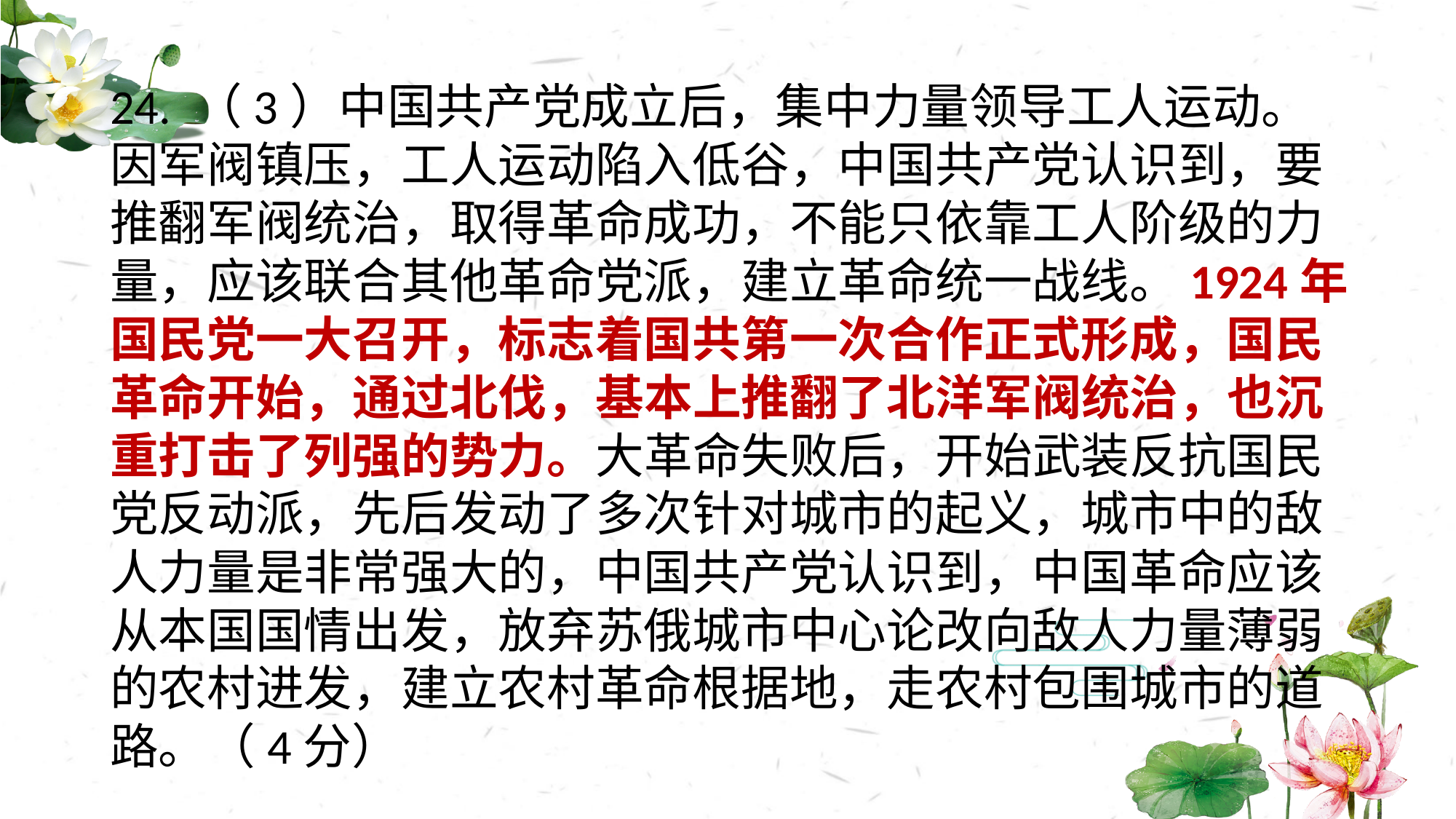

24. （3）中国共产党成立后，集中力量领导工人运动。因军阀镇压，工人运动陷入低谷，中国共产党认识到，要推翻军阀统治，取得革命成功，不能只依靠工人阶级的力量，应该联合其他革命党派，建立革命统一战线。1924年国民党一大召开，标志着国共第一次合作正式形成，国民革命开始，通过北伐，基本上推翻了北洋军阀统治，也沉重打击了列强的势力。大革命失败后，开始武装反抗国民党反动派，先后发动了多次针对城市的起义，城市中的敌人力量是非常强大的，中国共产党认识到，中国革命应该从本国国情出发，放弃苏俄城市中心论改向敌人力量薄弱的农村进发，建立农村革命根据地，走农村包围城市的道路。（4分）